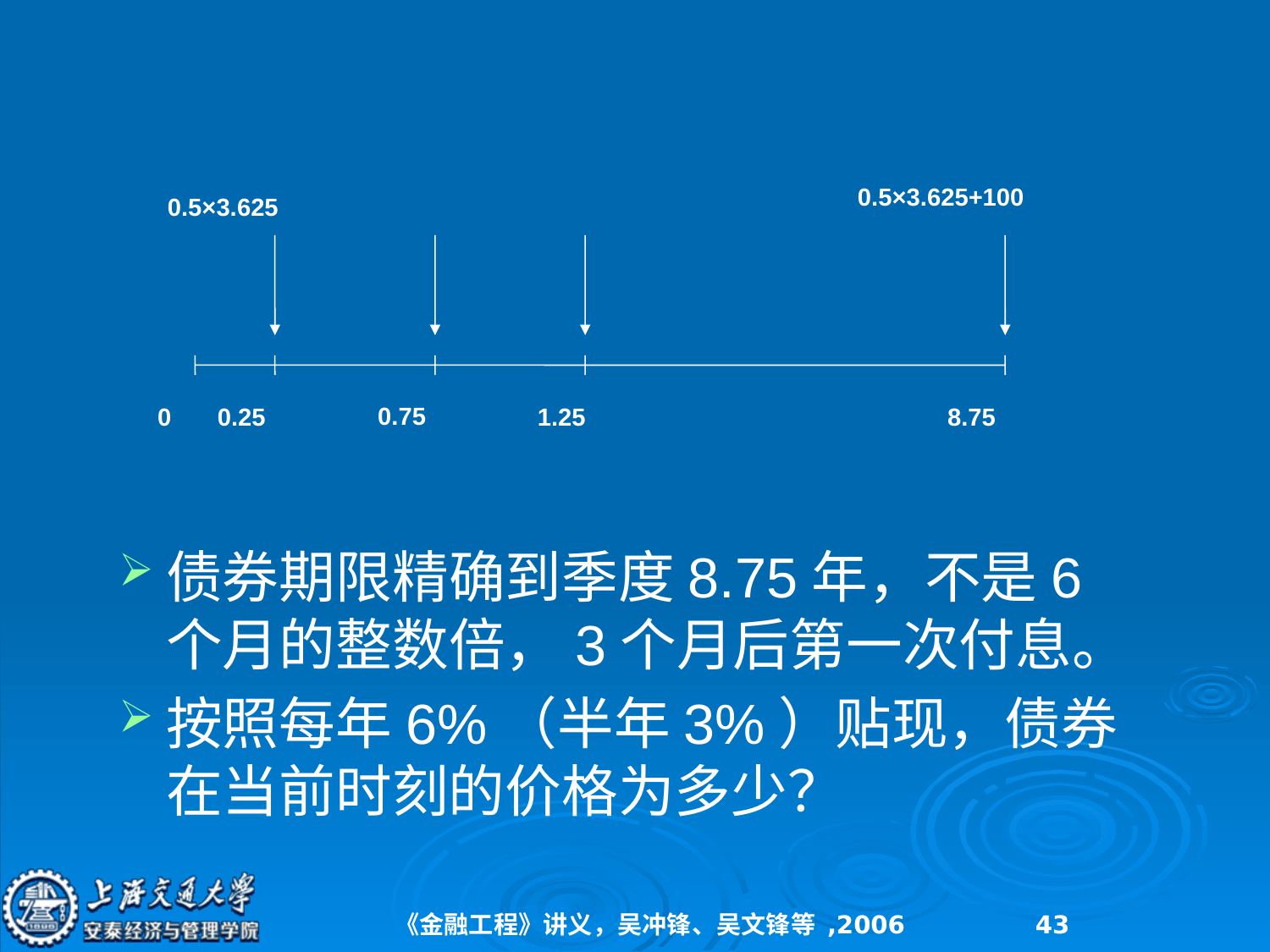

0.5×3.625+100
0.5×3.625

0.75
0
0.25
1.25
8.75

债券期限精确到季度8.75年，不是6个月的整数倍，3个月后第一次付息。
按照每年6%（半年3%）贴现，债券在当前时刻的价格为多少？